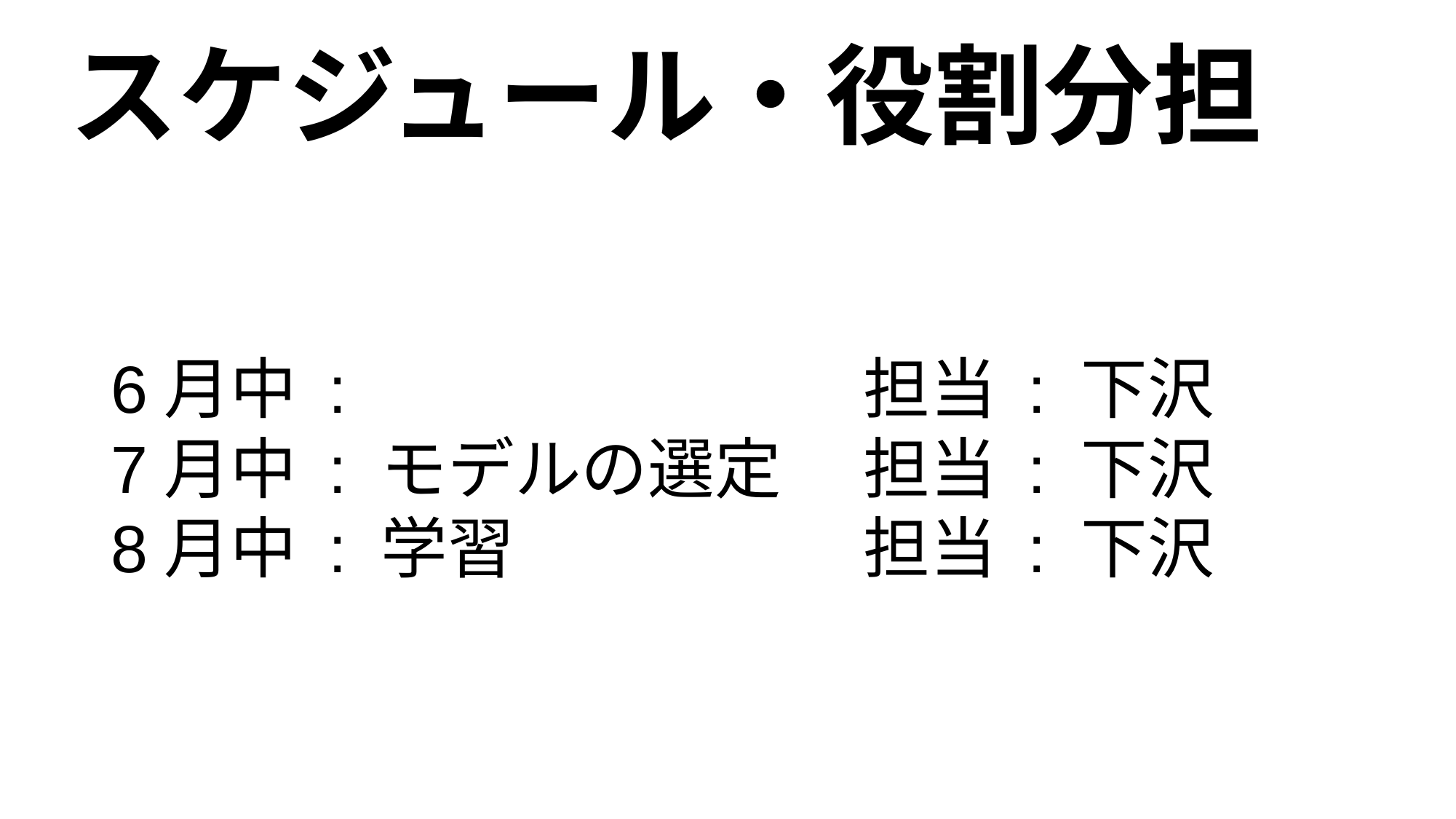

# スケジュール・役割分担
6月中 :
7月中 : モデルの選定
8月中 : 学習
担当 : 下沢
担当 : 下沢
担当 : 下沢